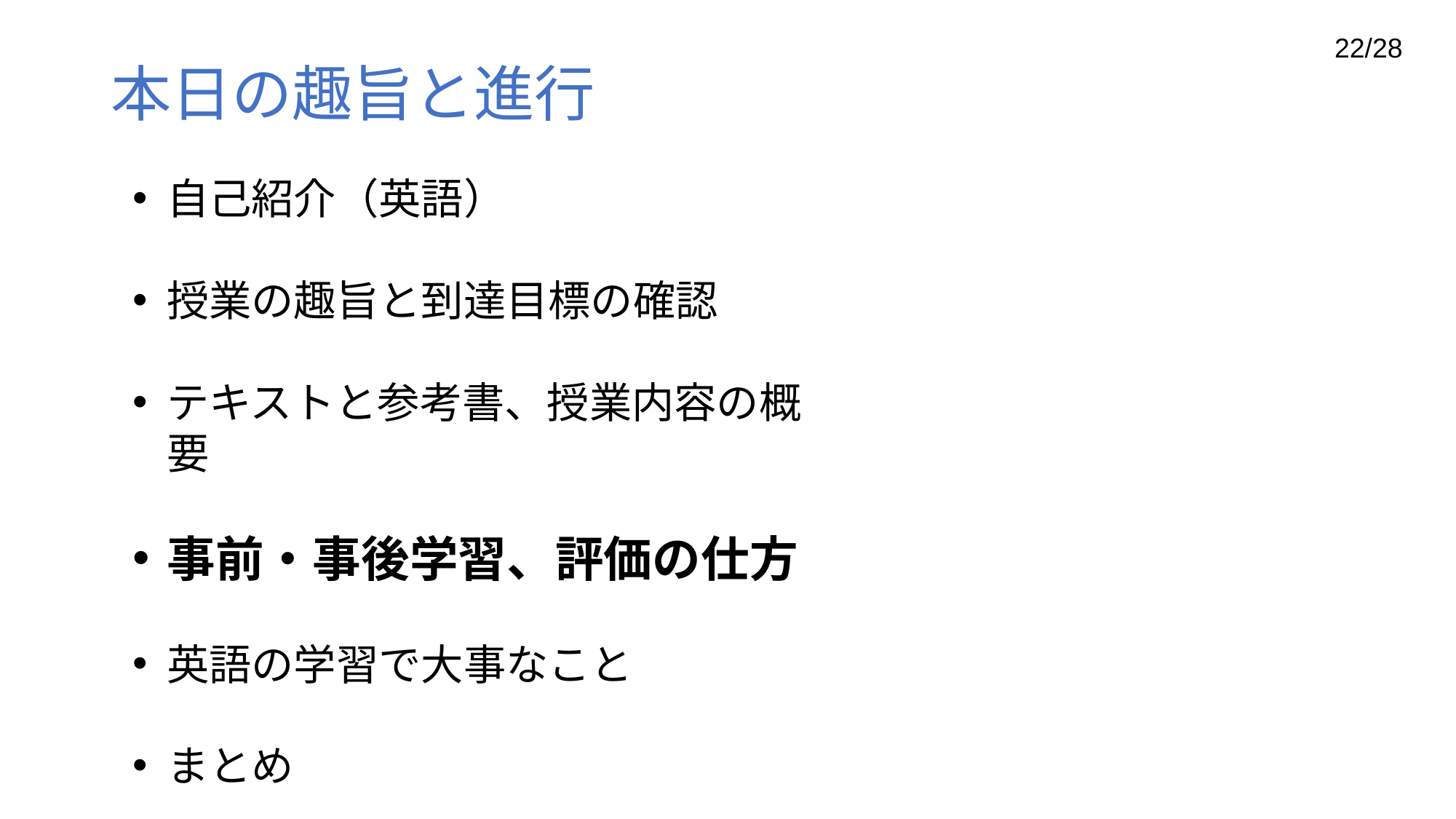

22/28
# 本日の趣旨と進行
自己紹介（英語）

授業の趣旨と到達目標の確認

テキストと参考書、授業内容の概要

事前・事後学習、評価の仕方

英語の学習で大事なこと

まとめ